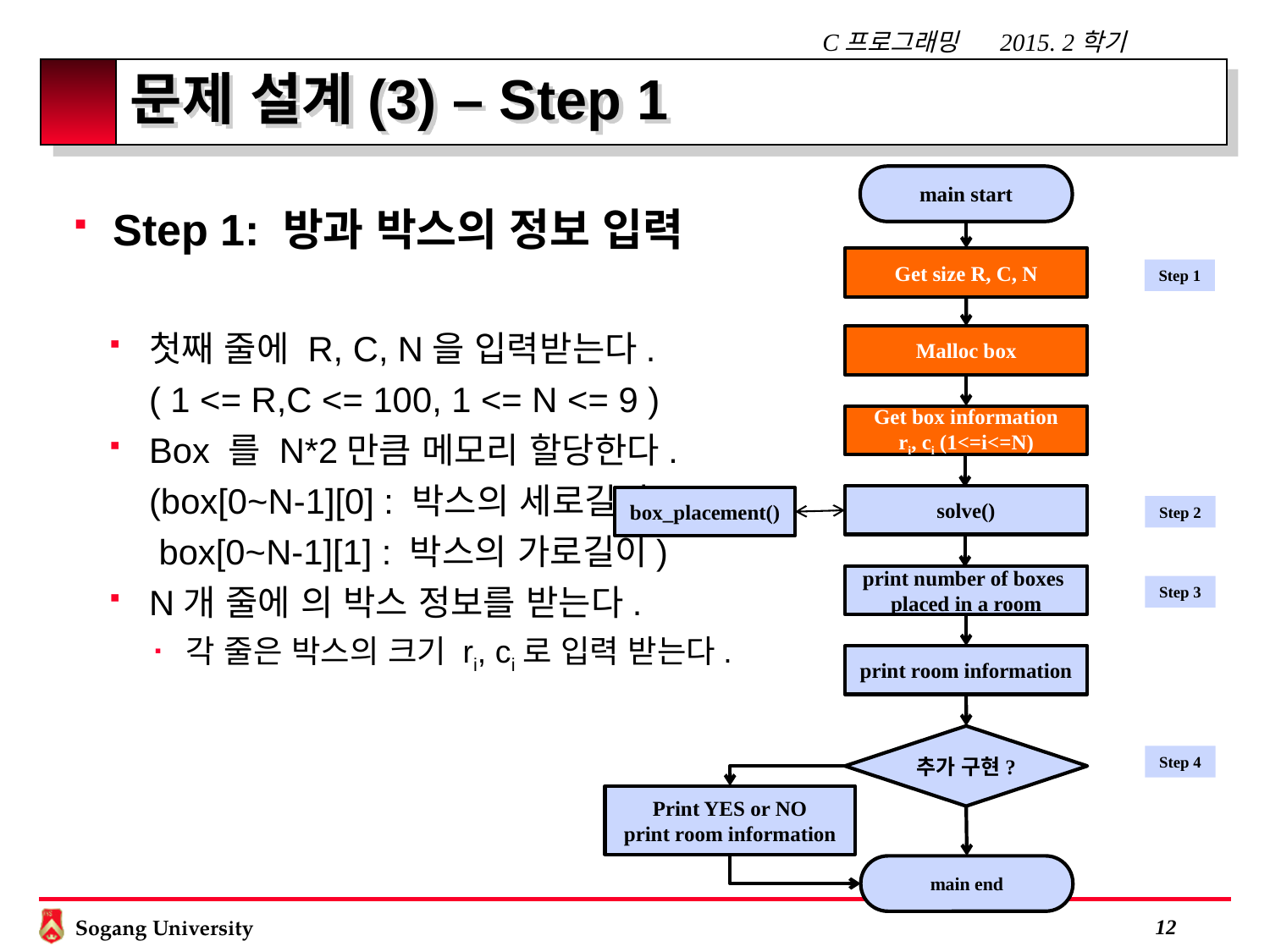

# 문제 설계(3) – Step 1
main start
Step 1: 방과 박스의 정보 입력

첫째 줄에 R, C, N을 입력받는다.
( 1 <= R,C <= 100, 1 <= N <= 9 )
Box 를 N*2만큼 메모리 할당한다.
(box[0~N-1][0] : 박스의 세로길이,
 box[0~N-1][1] : 박스의 가로길이)
N개 줄에 의 박스 정보를 받는다.
각 줄은 박스의 크기 ri, ci로 입력 받는다.

Get size R, C, N
Step 1
Malloc box
Get box information
ri, ci (1<=i<=N)
solve()
box_placement()
Step 2
print number of boxes  placed in a room
Step 3
print room information
추가 구현?
Step 4
Print YES or NO
print room information
main end
 12